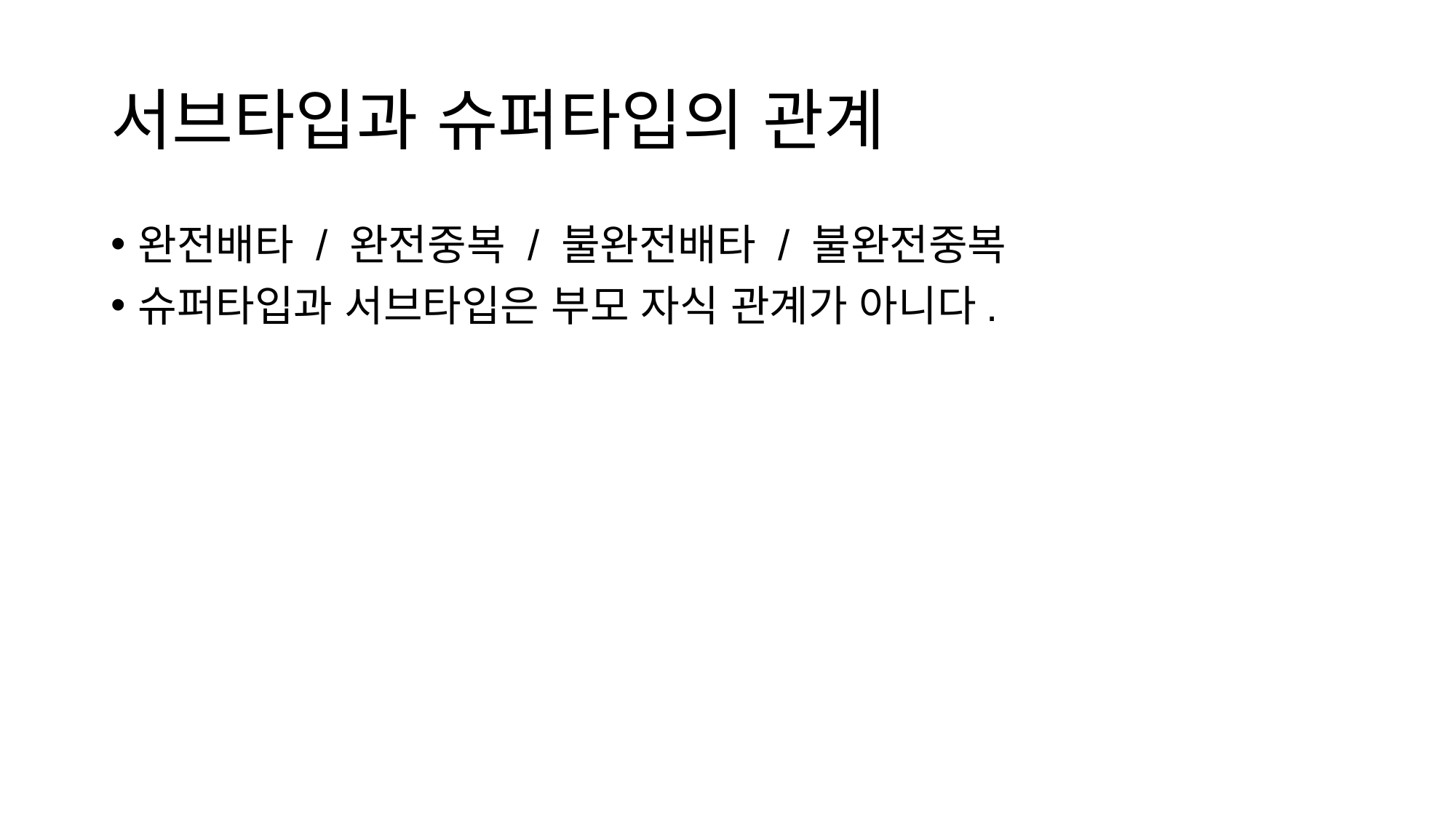

# 서브타입과 슈퍼타입의 관계
완전배타 / 완전중복 / 불완전배타 / 불완전중복
슈퍼타입과 서브타입은 부모 자식 관계가 아니다.